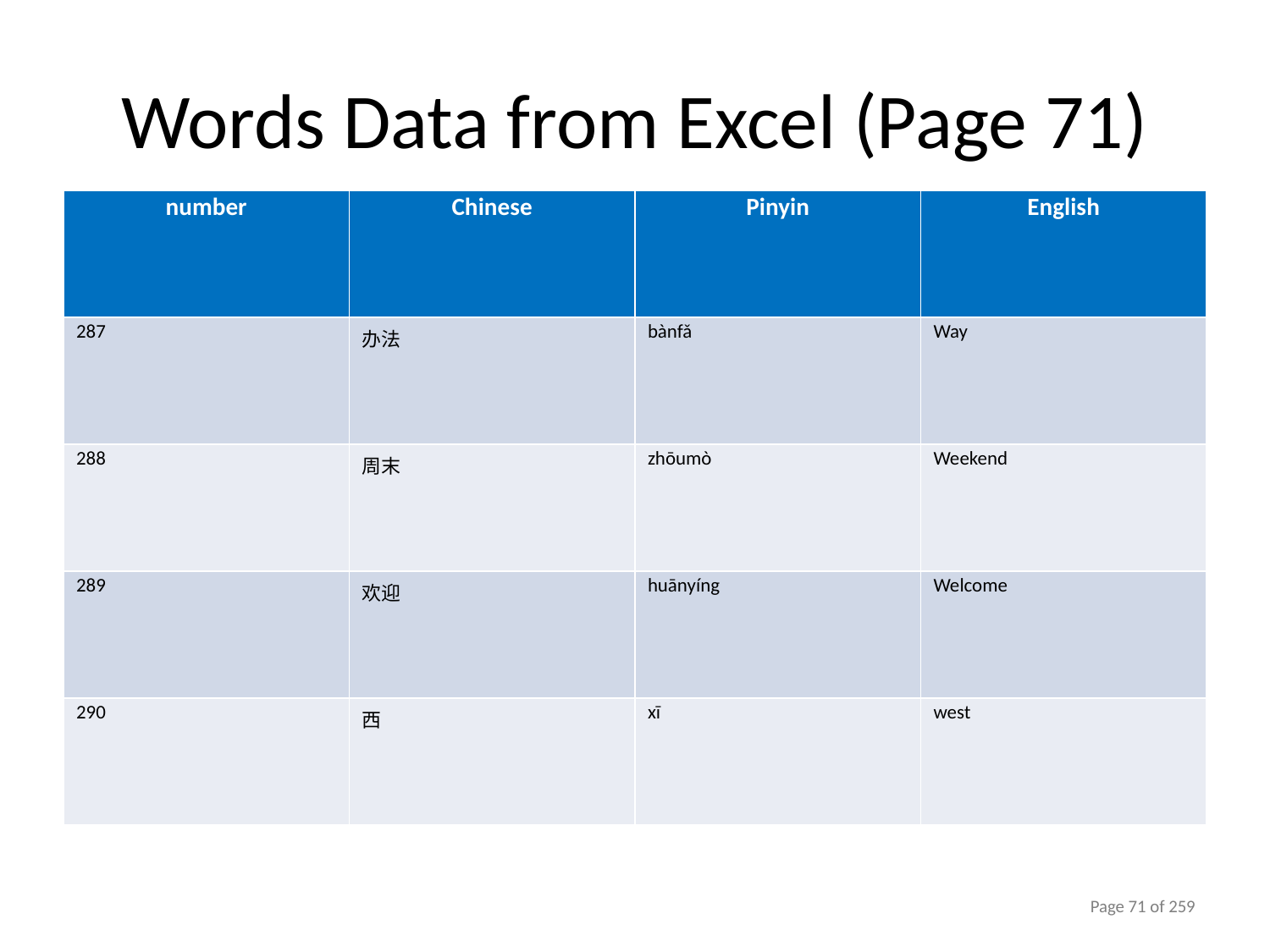

# Words Data from Excel (Page 71)
| number | Chinese | Pinyin | English |
| --- | --- | --- | --- |
| 287 | 办法 | bànfǎ | Way |
| 288 | 周末 | zhōumò | Weekend |
| 289 | 欢迎 | huānyíng | Welcome |
| 290 | 西 | xī | west |

Page 71 of 259